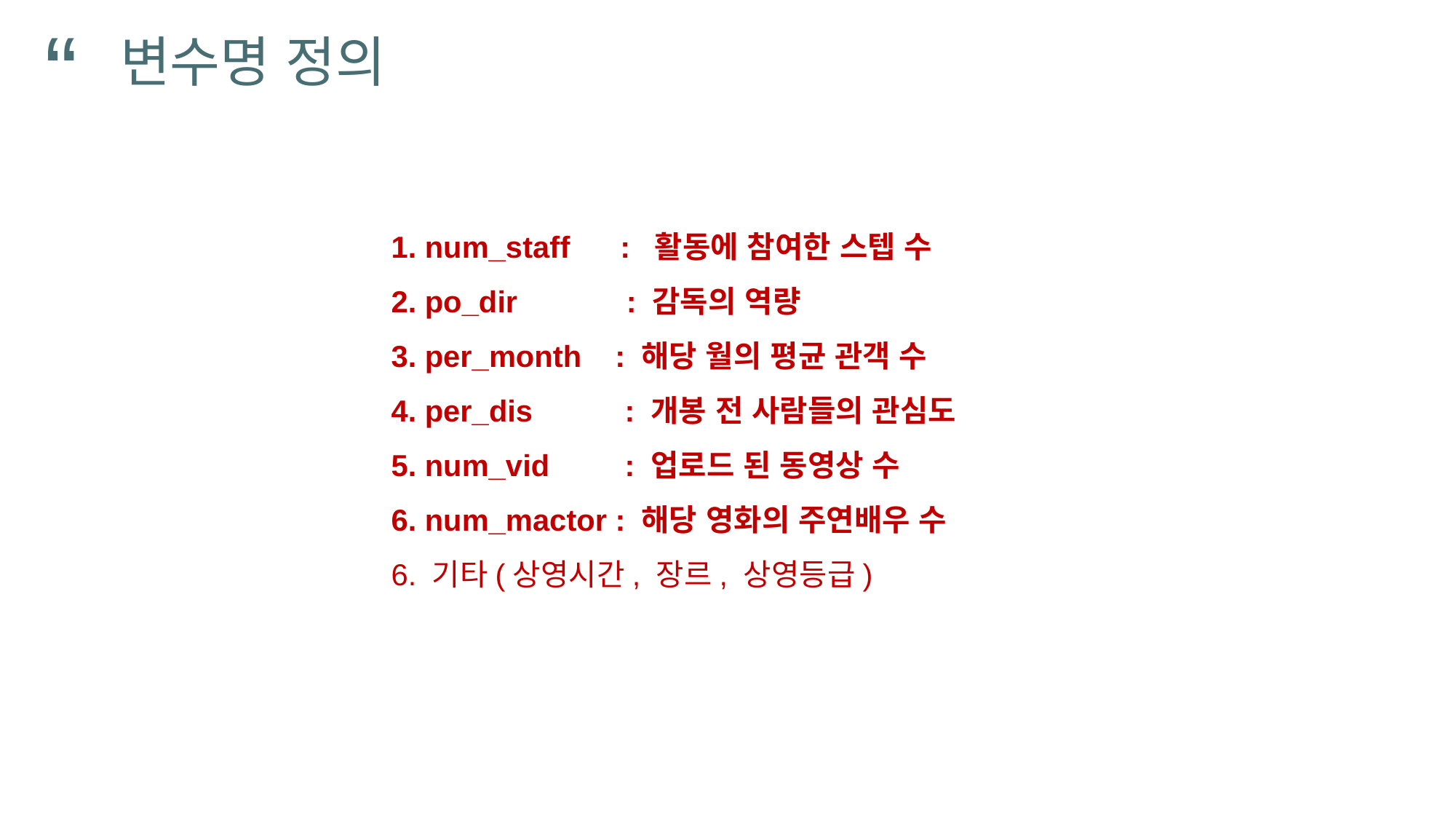

“
변수명 정의
1. num_staff      :  활동에 참여한 스텝 수
2. po_dir             : 감독의 역량
3. per_month    : 해당 월의 평균 관객 수
4. per_dis           : 개봉 전 사람들의 관심도
5. num_vid         : 업로드 된 동영상 수
6. num_mactor : 해당 영화의 주연배우 수
6. 기타(상영시간, 장르, 상영등급)